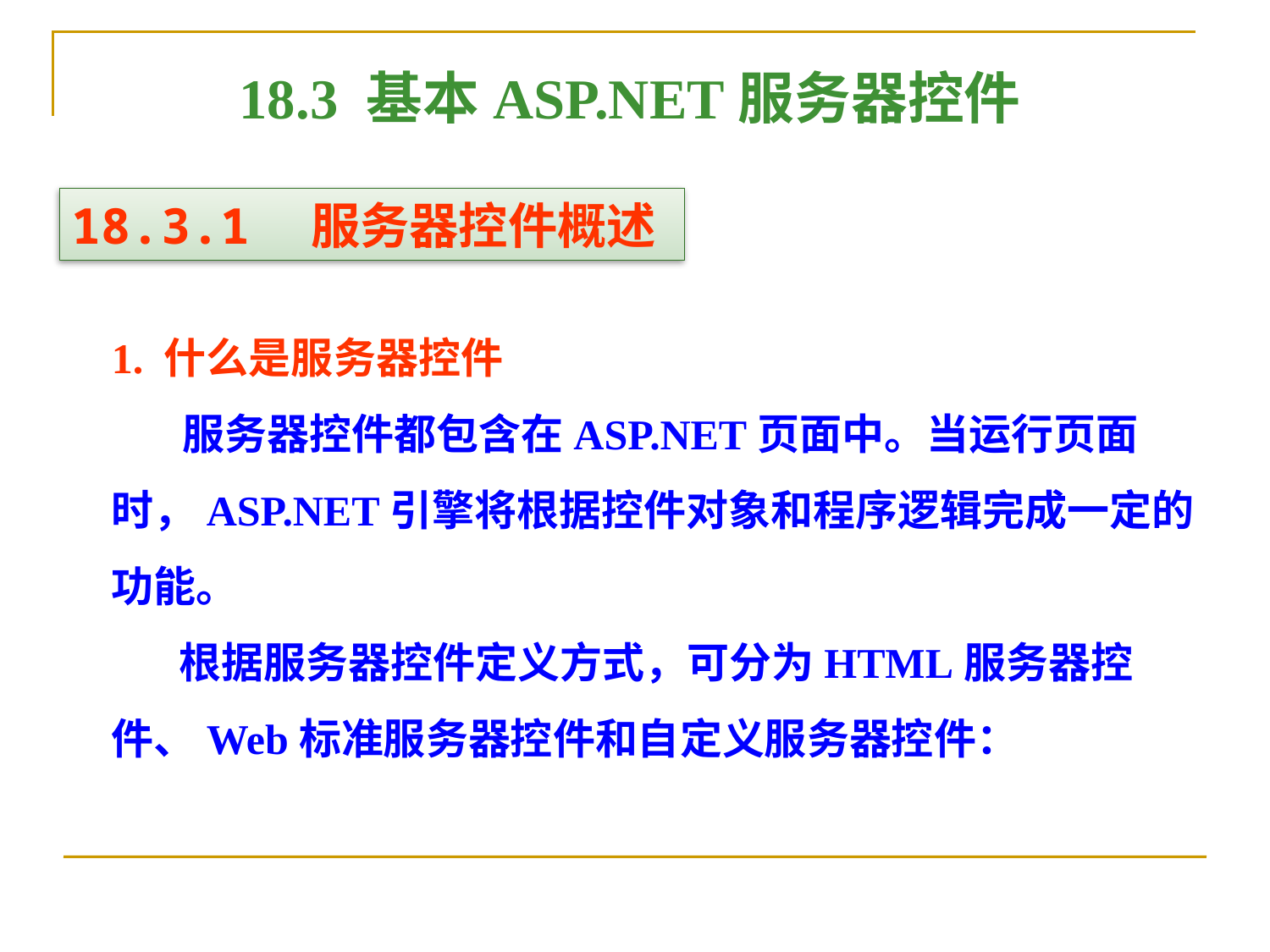

18.3 基本ASP.NET服务器控件
18.3.1　服务器控件概述
1. 什么是服务器控件
　   服务器控件都包含在ASP.NET页面中。当运行页面时，ASP.NET引擎将根据控件对象和程序逻辑完成一定的功能。
      根据服务器控件定义方式，可分为HTML服务器控件、Web标准服务器控件和自定义服务器控件：